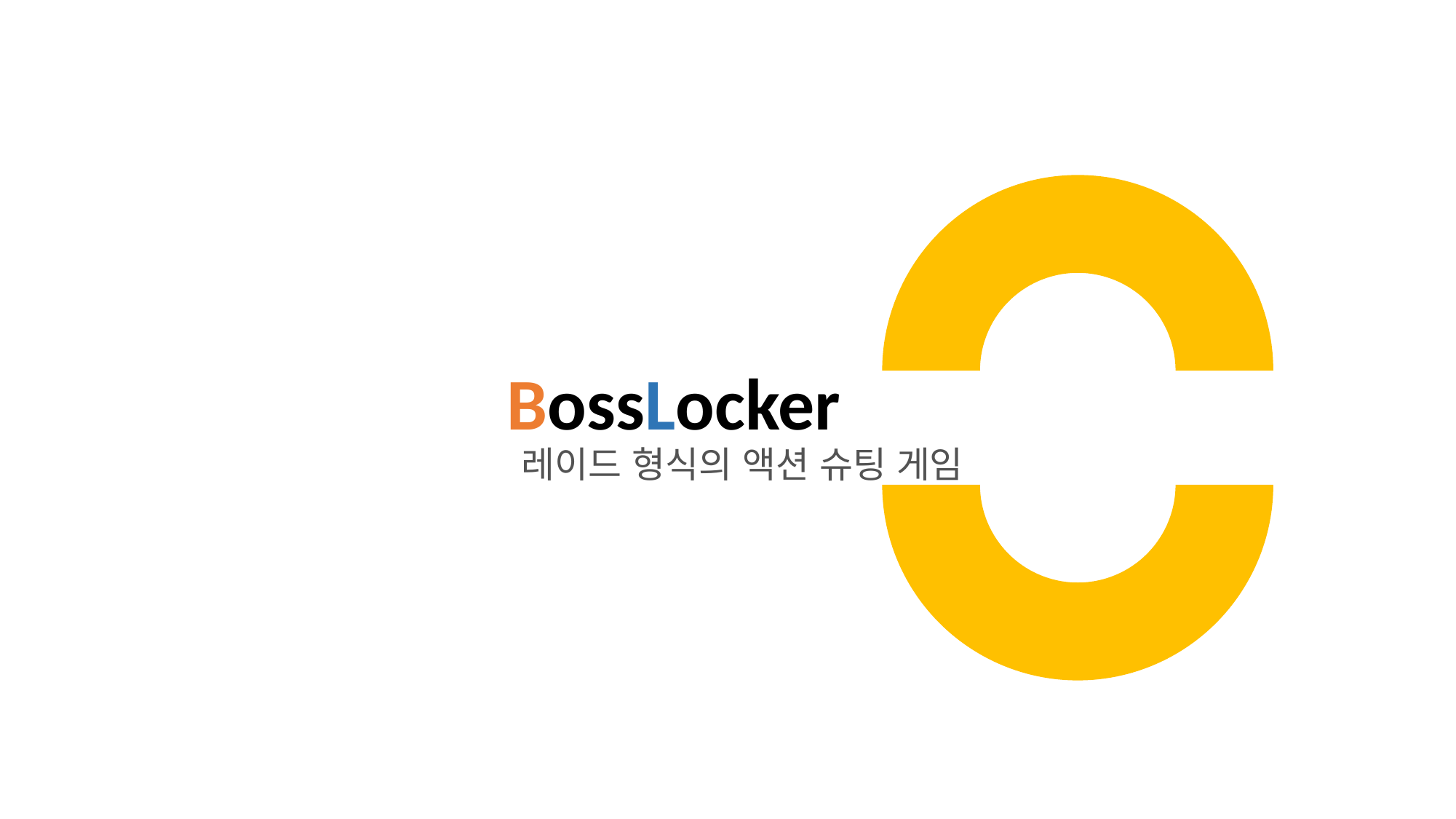

# BossLocker

레이드 형식의 액션 슈팅 게임